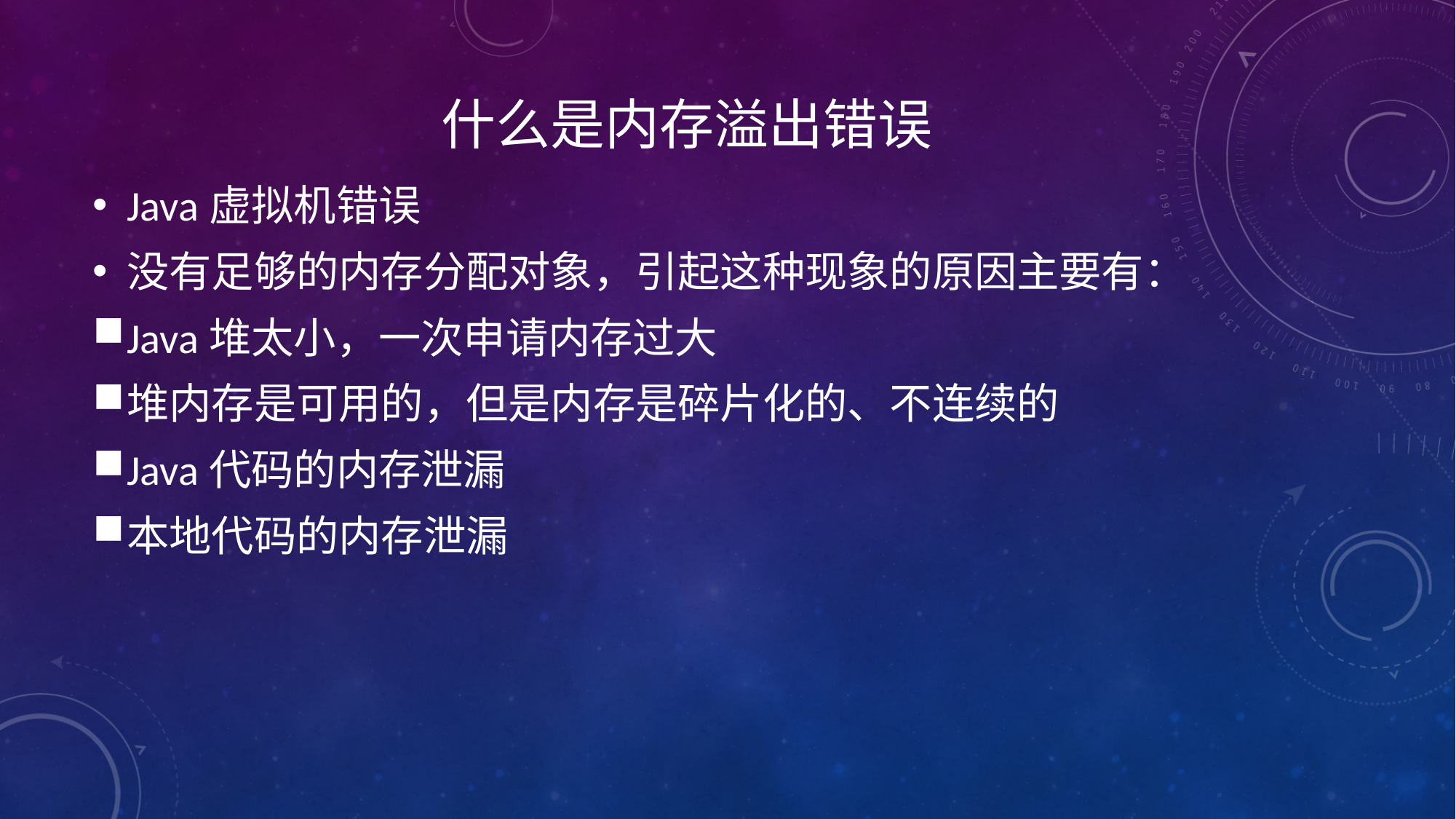

# 什么是内存溢出错误
Java虚拟机错误
没有足够的内存分配对象，引起这种现象的原因主要有：
Java堆太小，一次申请内存过大
堆内存是可用的，但是内存是碎片化的、不连续的
Java代码的内存泄漏
本地代码的内存泄漏